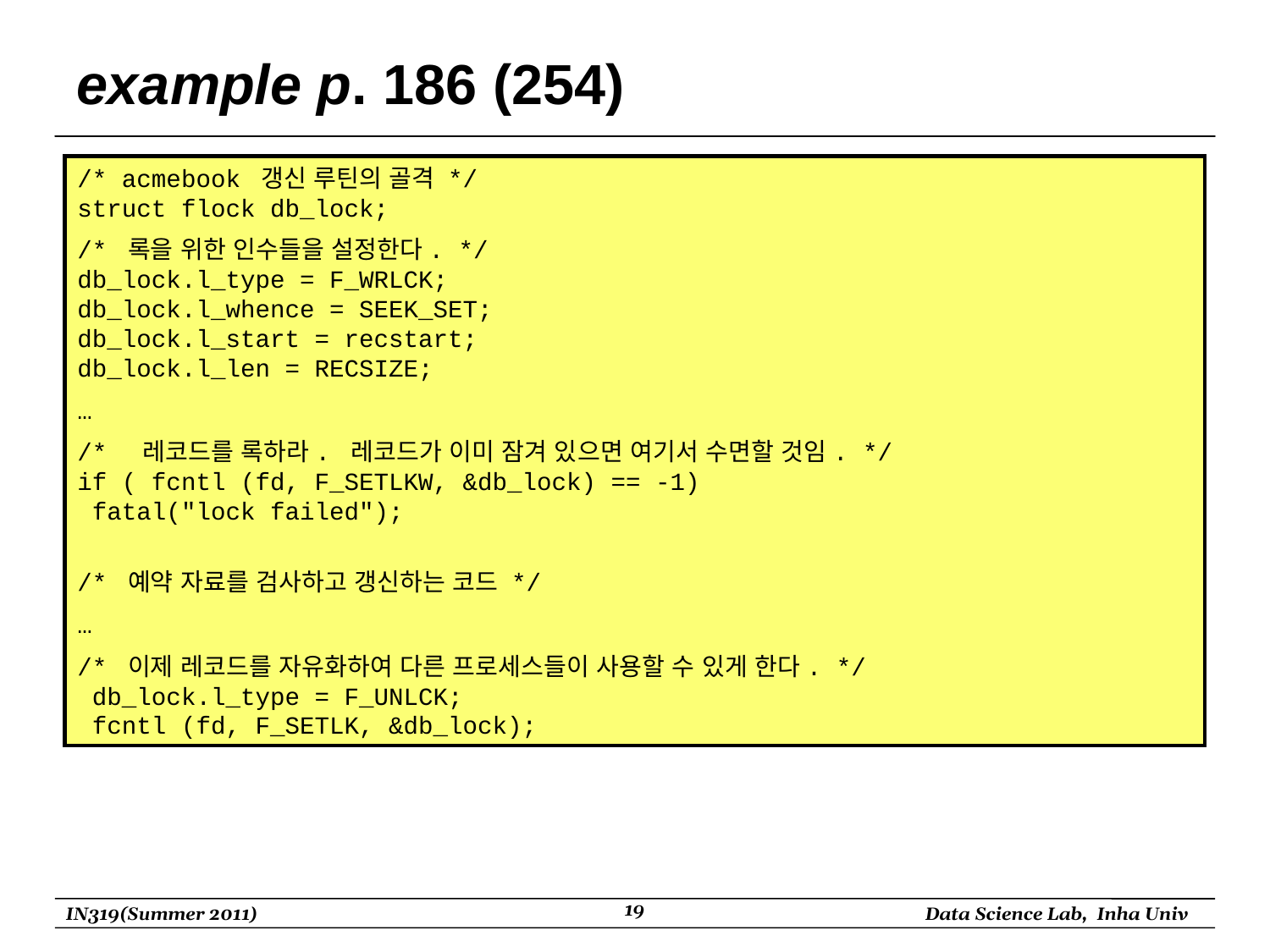

# example p. 186 (254)

/* acmebook 갱신 루틴의 골격 */
struct flock db_lock;
/* 록을 위한 인수들을 설정한다. */
db_lock.l_type = F_WRLCK;
db_lock.l_whence = SEEK_SET;
db_lock.l_start = recstart;
db_lock.l_len = RECSIZE;
…
/*  레코드를 록하라. 레코드가 이미 잠겨 있으면 여기서 수면할 것임. */
if ( fcntl (fd, F_SETLKW, &db_lock) == -1)
 fatal("lock failed");
/* 예약 자료를 검사하고 갱신하는 코드 */
…
/* 이제 레코드를 자유화하여 다른 프로세스들이 사용할 수 있게 한다. */
 db_lock.l_type = F_UNLCK;
 fcntl (fd, F_SETLK, &db_lock);
19